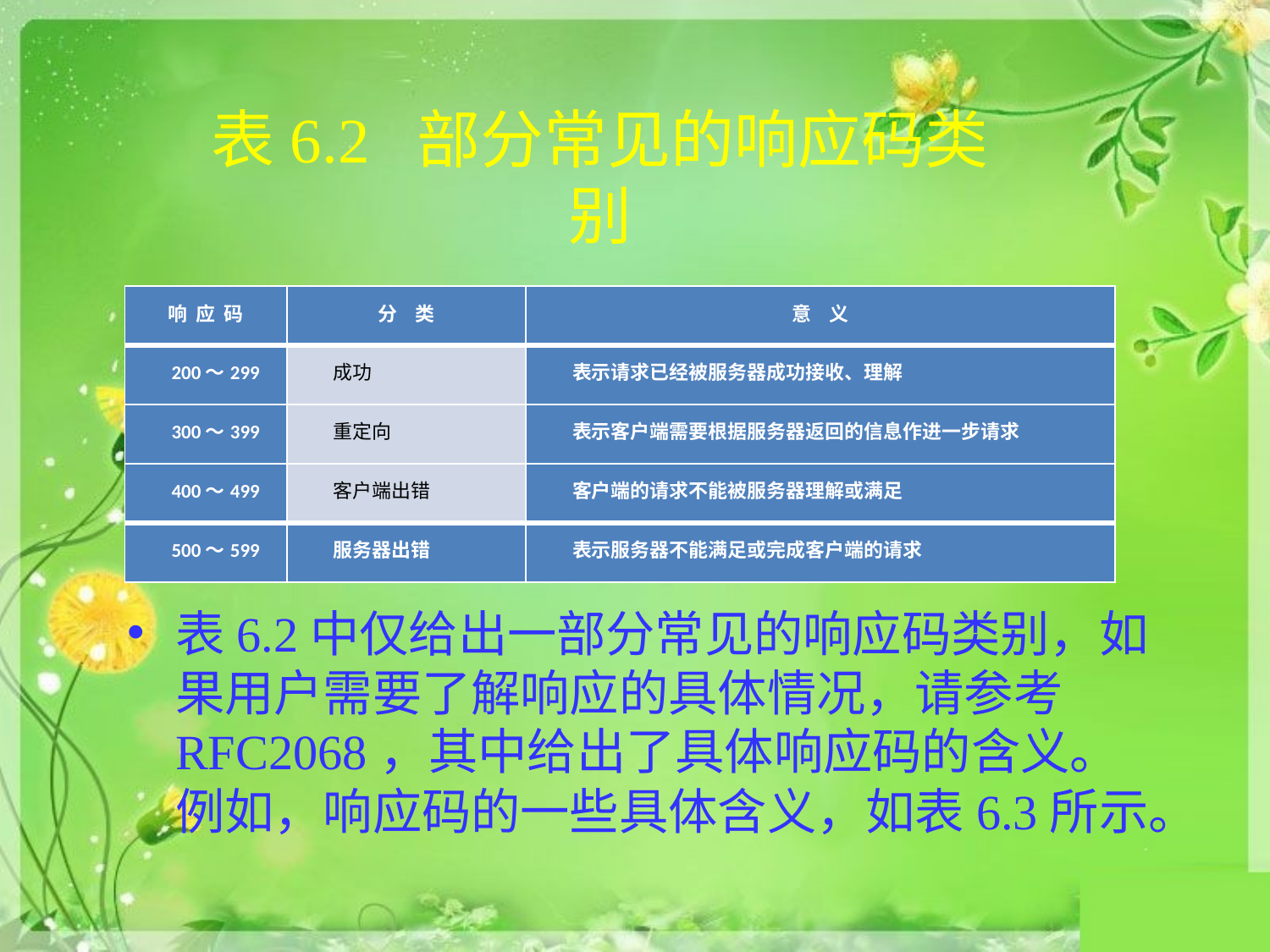

# 表6.2  部分常见的响应码类别
| 响 应 码 | 分 类 | 意 义 |
| --- | --- | --- |
| 200～299 | 成功 | 表示请求已经被服务器成功接收、理解 |
| 300～399 | 重定向 | 表示客户端需要根据服务器返回的信息作进一步请求 |
| 400～499 | 客户端出错 | 客户端的请求不能被服务器理解或满足 |
| 500～599 | 服务器出错 | 表示服务器不能满足或完成客户端的请求 |
表6.2中仅给出一部分常见的响应码类别，如果用户需要了解响应的具体情况，请参考RFC2068，其中给出了具体响应码的含义。例如，响应码的一些具体含义，如表6.3所示。